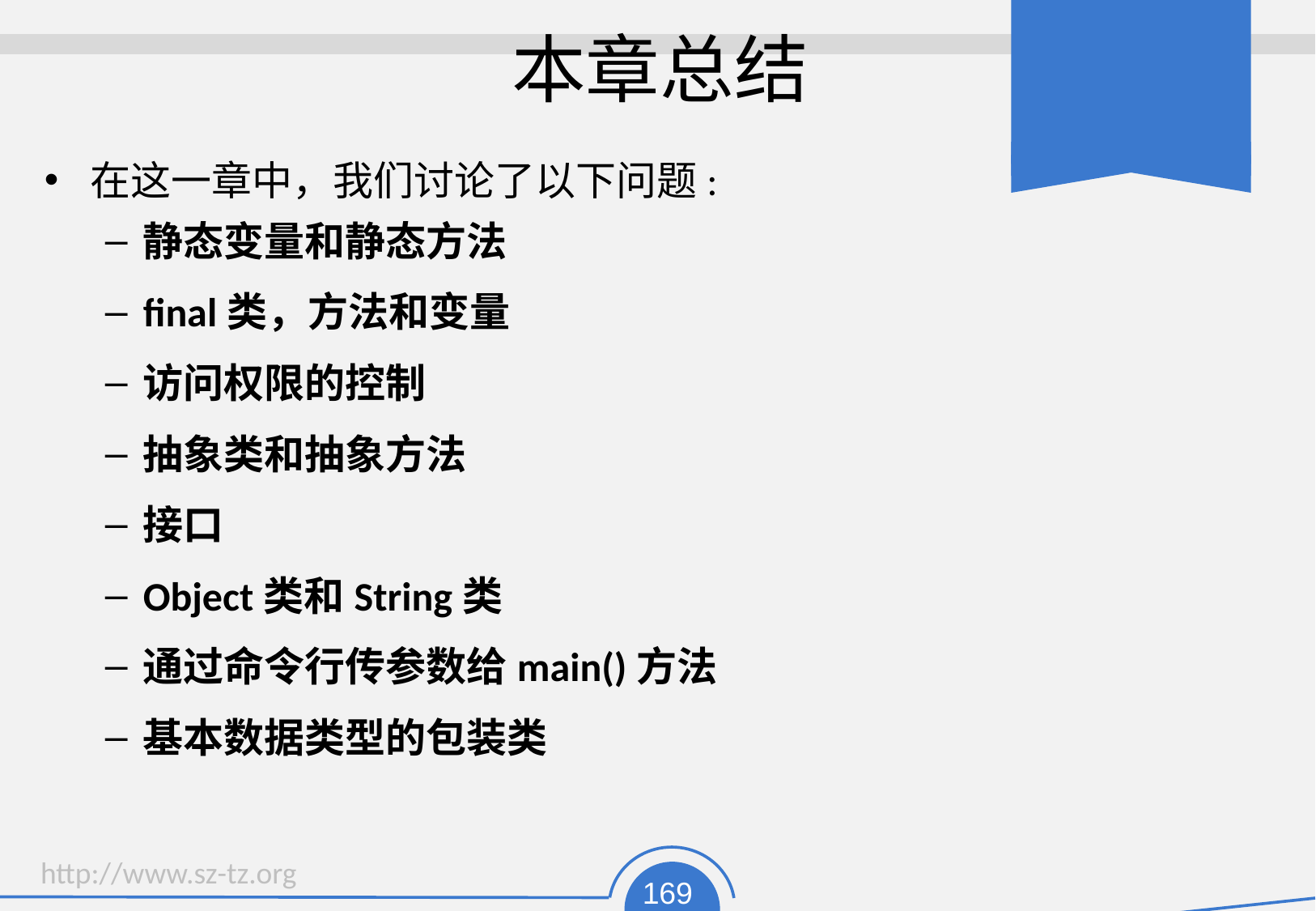

# 本章总结
在这一章中，我们讨论了以下问题:
静态变量和静态方法
final类，方法和变量
访问权限的控制
抽象类和抽象方法
接口
Object类和String类
通过命令行传参数给main()方法
基本数据类型的包装类